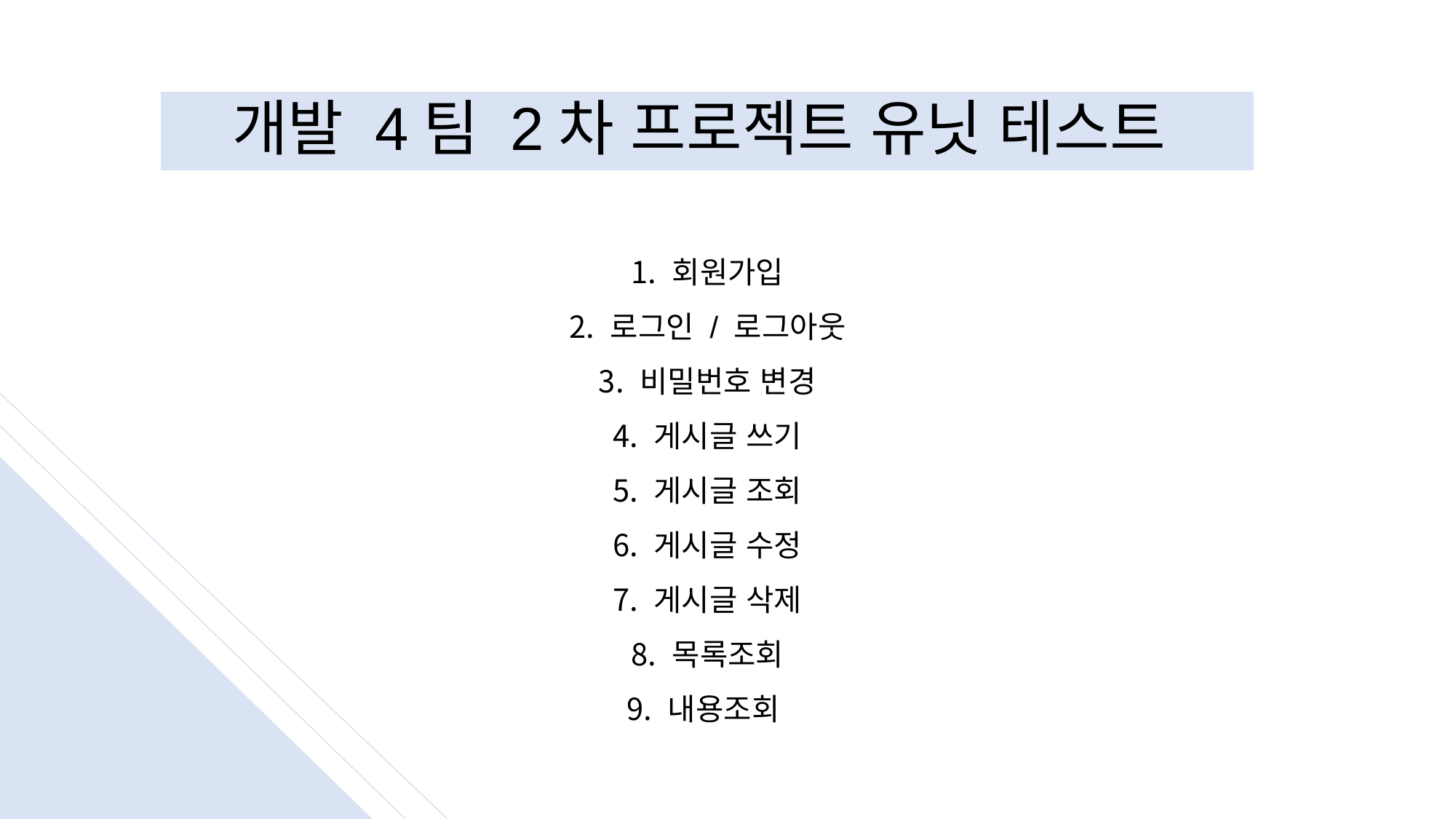

개발 4팀 2차 프로젝트 유닛 테스트
회원가입
로그인 / 로그아웃
비밀번호 변경
게시글 쓰기
게시글 조회
게시글 수정
게시글 삭제
목록조회
내용조회